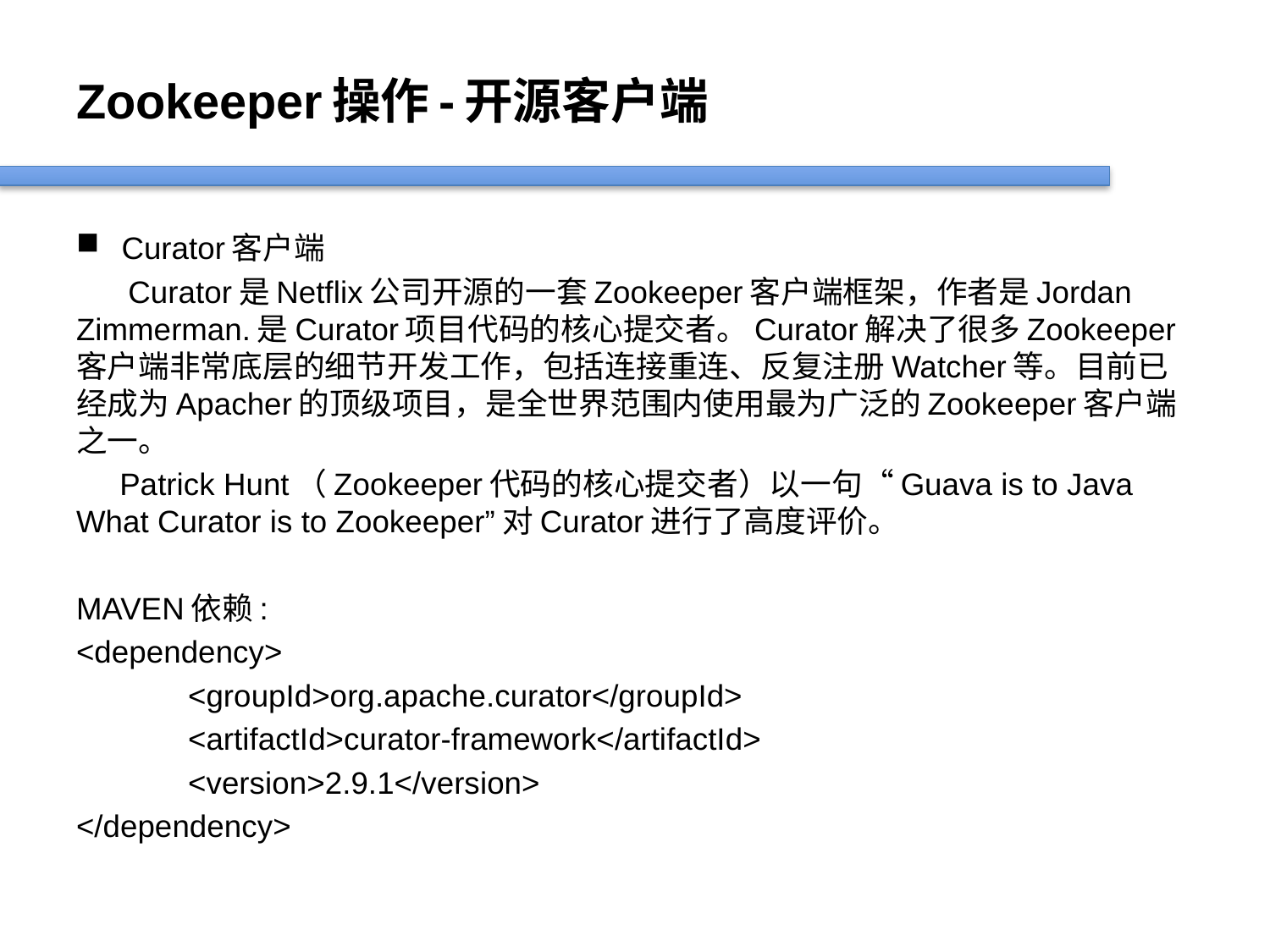

# Zookeeper操作-开源客户端
Curator客户端
      Curator是Netflix公司开源的一套Zookeeper客户端框架，作者是Jordan Zimmerman.是Curator项目代码的核心提交者。Curator解决了很多Zookeeper客户端非常底层的细节开发工作，包括连接重连、反复注册Watcher等。目前已经成为Apacher的顶级项目，是全世界范围内使用最为广泛的Zookeeper客户端之一。
     Patrick Hunt（Zookeeper代码的核心提交者）以一句“Guava is to Java What Curator is to Zookeeper”对Curator进行了高度评价。

MAVEN依赖:
<dependency>
	<groupId>org.apache.curator</groupId>
	<artifactId>curator-framework</artifactId>
	<version>2.9.1</version>
</dependency>